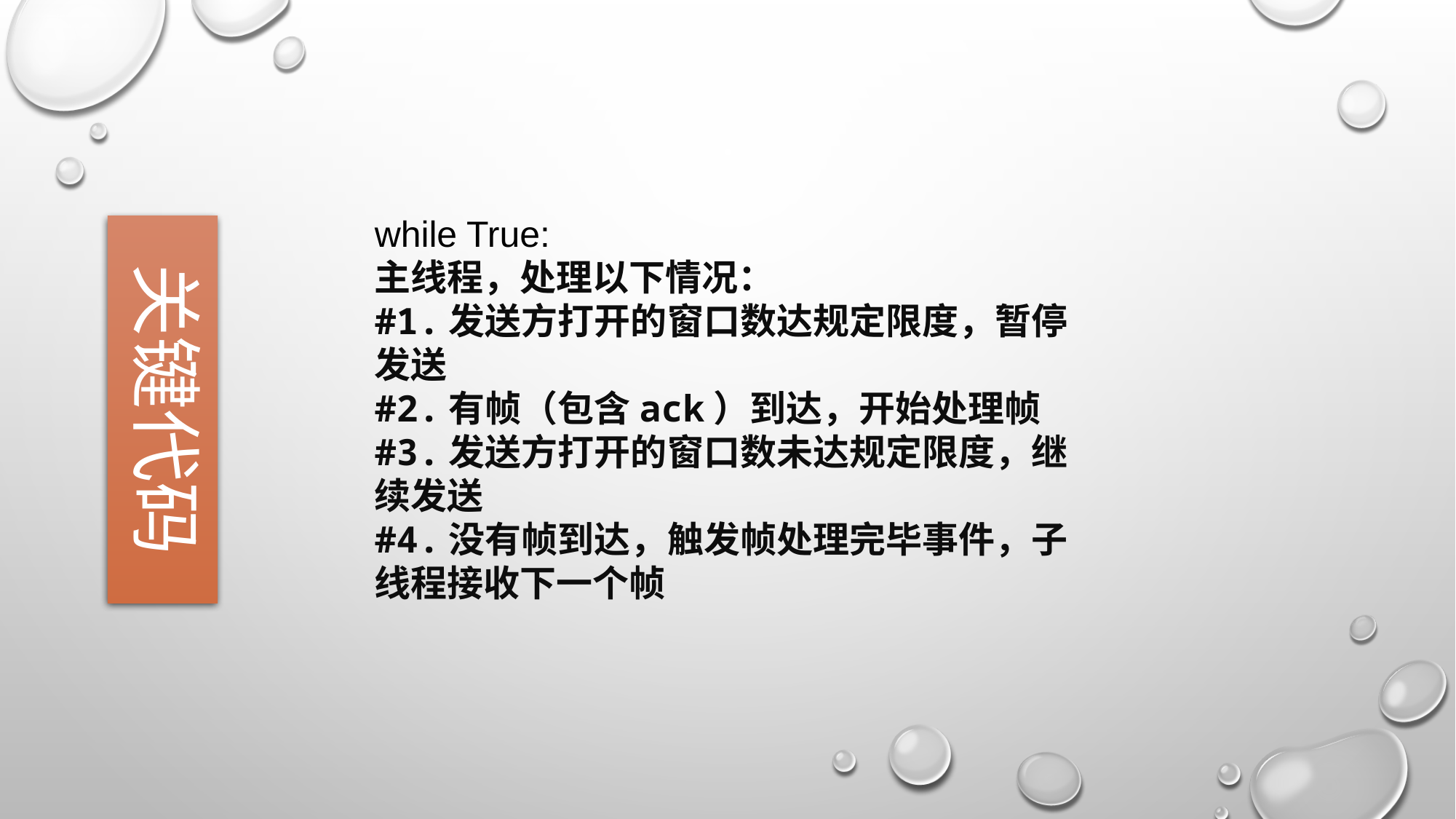

while True:
主线程，处理以下情况：
#1.发送方打开的窗口数达规定限度，暂停发送
#2.有帧（包含ack）到达，开始处理帧
#3.发送方打开的窗口数未达规定限度，继续发送
#4.没有帧到达，触发帧处理完毕事件，子线程接收下一个帧
关键代码